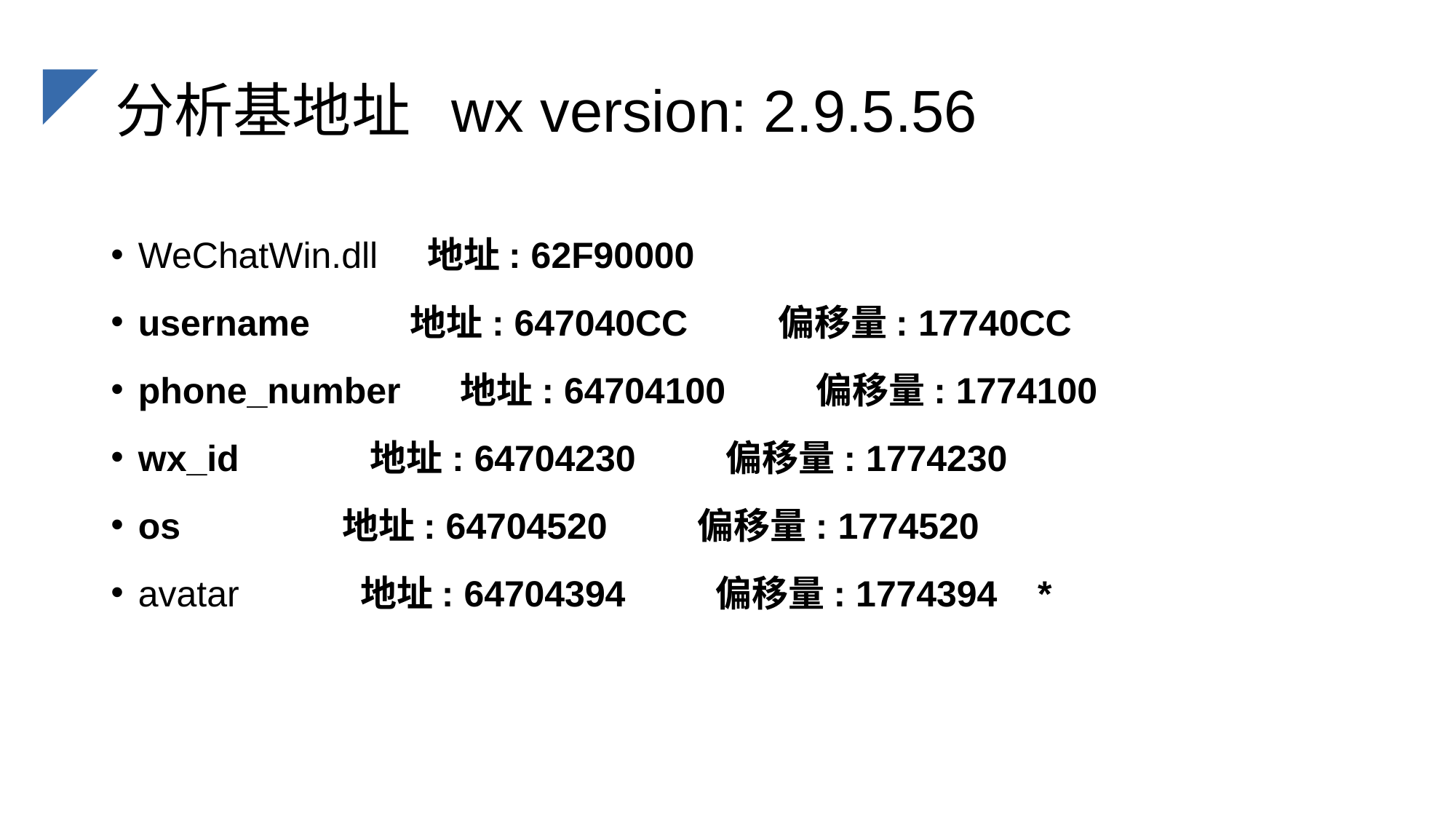

# 分析基地址  wx version: 2.9.5.56
WeChatWin.dll    地址: 62F90000
username         地址: 647040CC        偏移量: 17740CC
phone_number     地址: 64704100        偏移量: 1774100
wx_id            地址: 64704230        偏移量: 1774230
os               地址: 64704520        偏移量: 1774520
avatar           地址: 64704394        偏移量: 1774394    *